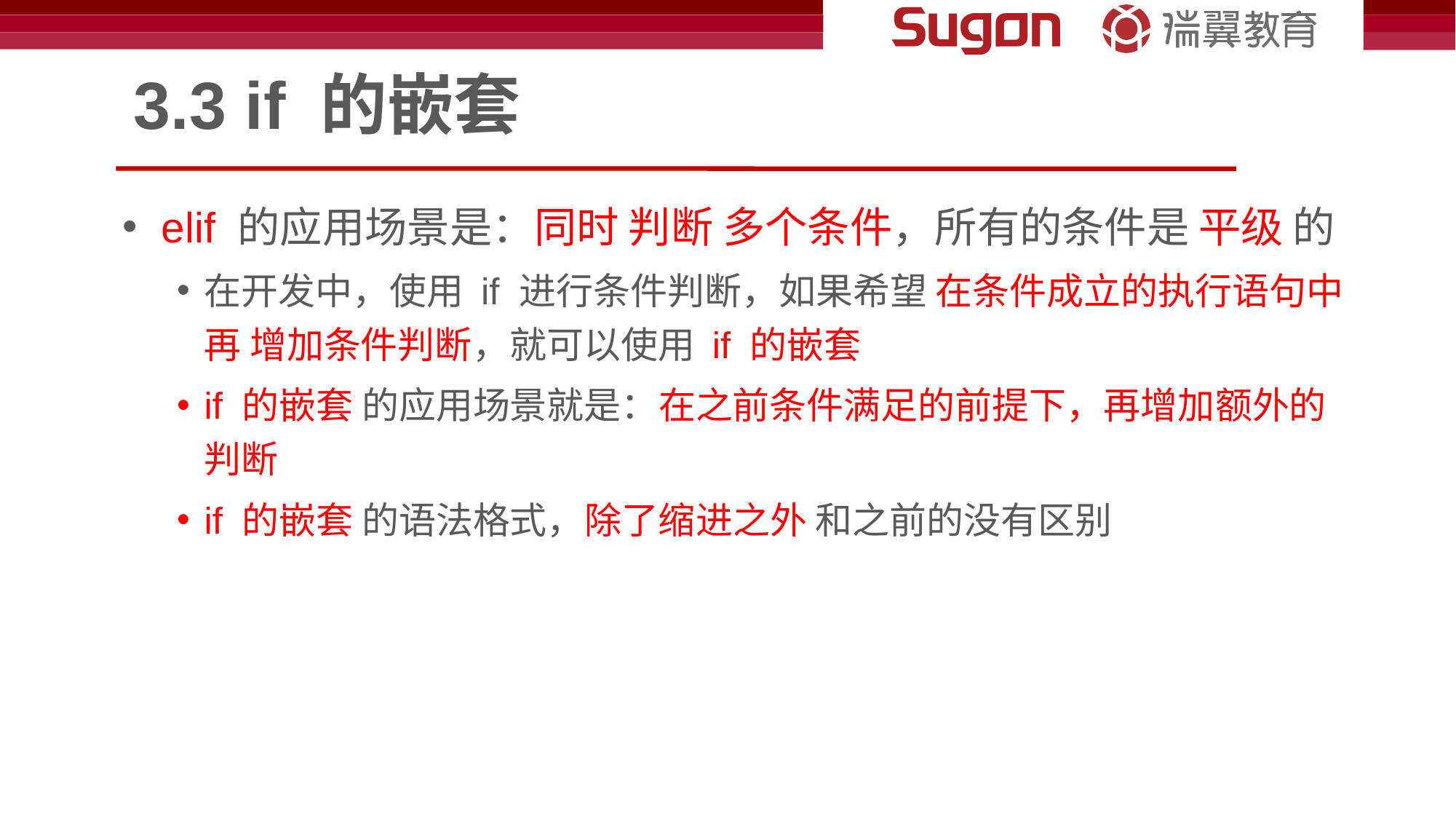

# 3.3 if 的嵌套
 elif 的应用场景是：同时 判断 多个条件，所有的条件是 平级 的
在开发中，使用 if 进行条件判断，如果希望 在条件成立的执行语句中 再 增加条件判断，就可以使用 if 的嵌套
if 的嵌套 的应用场景就是：在之前条件满足的前提下，再增加额外的判断
if 的嵌套 的语法格式，除了缩进之外 和之前的没有区别